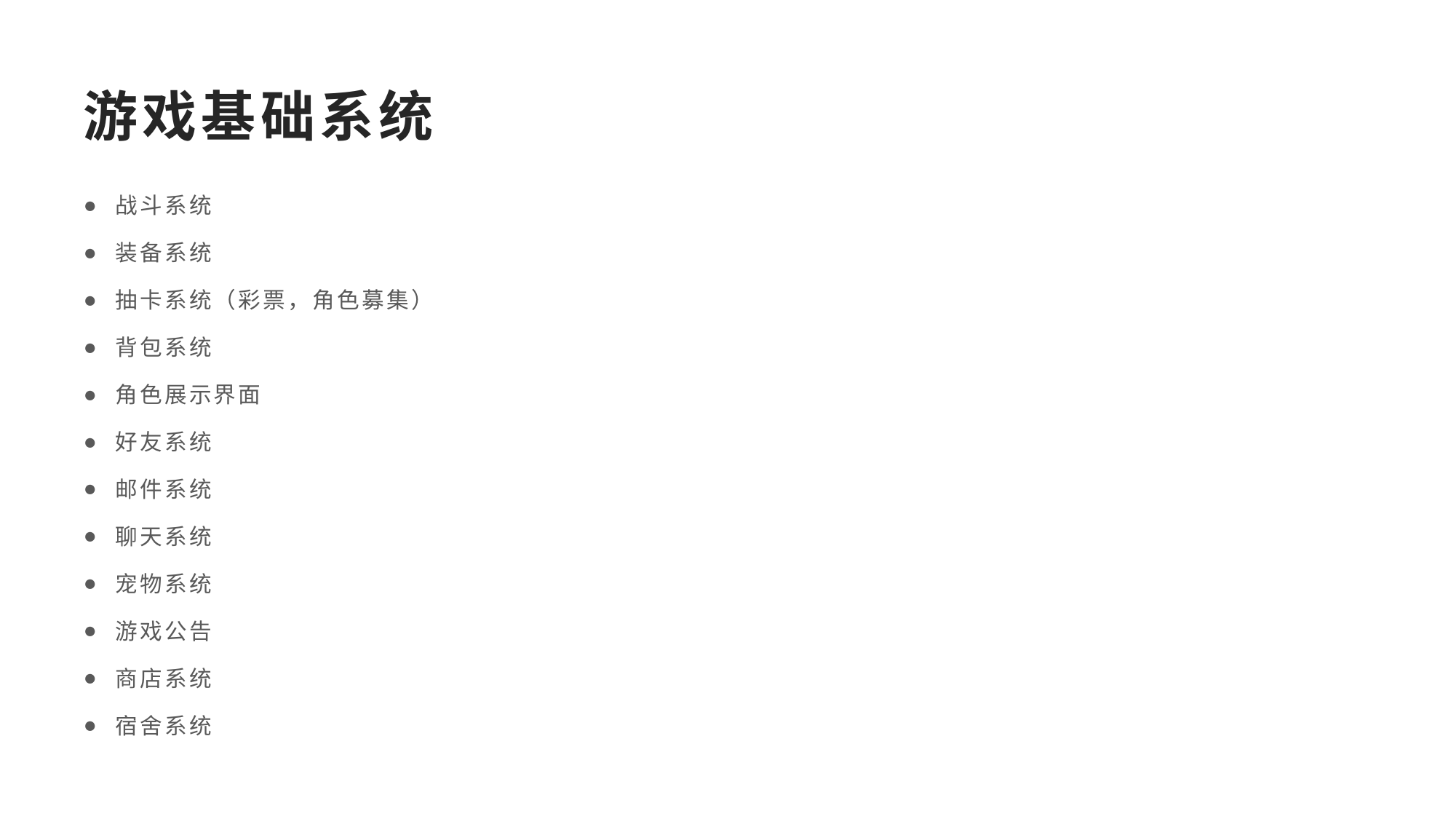

# 游戏基础系统
战斗系统
装备系统
抽卡系统（彩票，角色募集）
背包系统
角色展示界面
好友系统
邮件系统
聊天系统
宠物系统
游戏公告
商店系统
宿舍系统